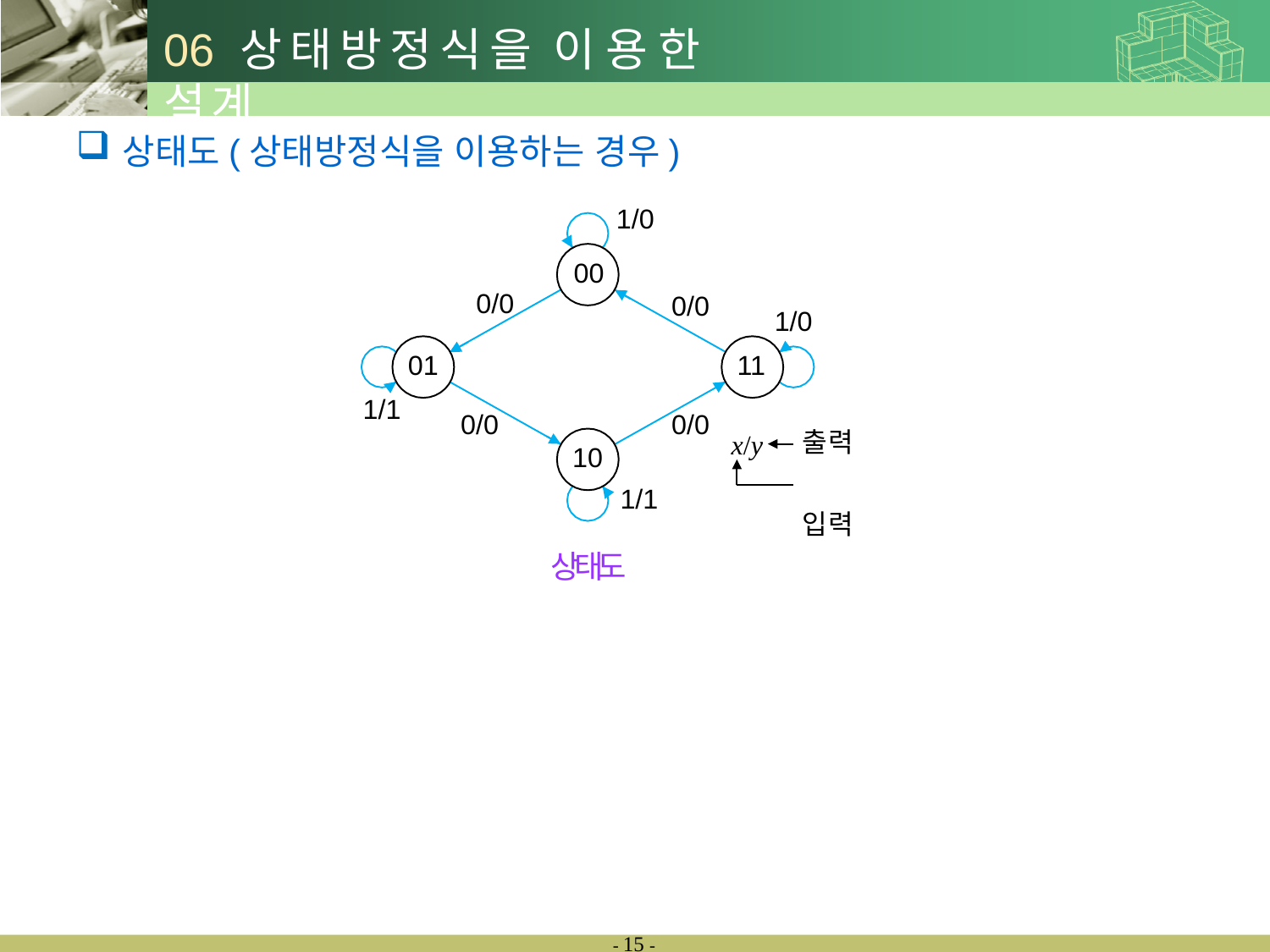

# 06	상태방정식을 이용한 설계
상태도(상태방정식을 이용하는 경우)
1/0
00

0/0
0/0
1/0

01
11
1/1
0/0
0/0
출력  입력
x/y

10
1/1
상태도
- 15 -